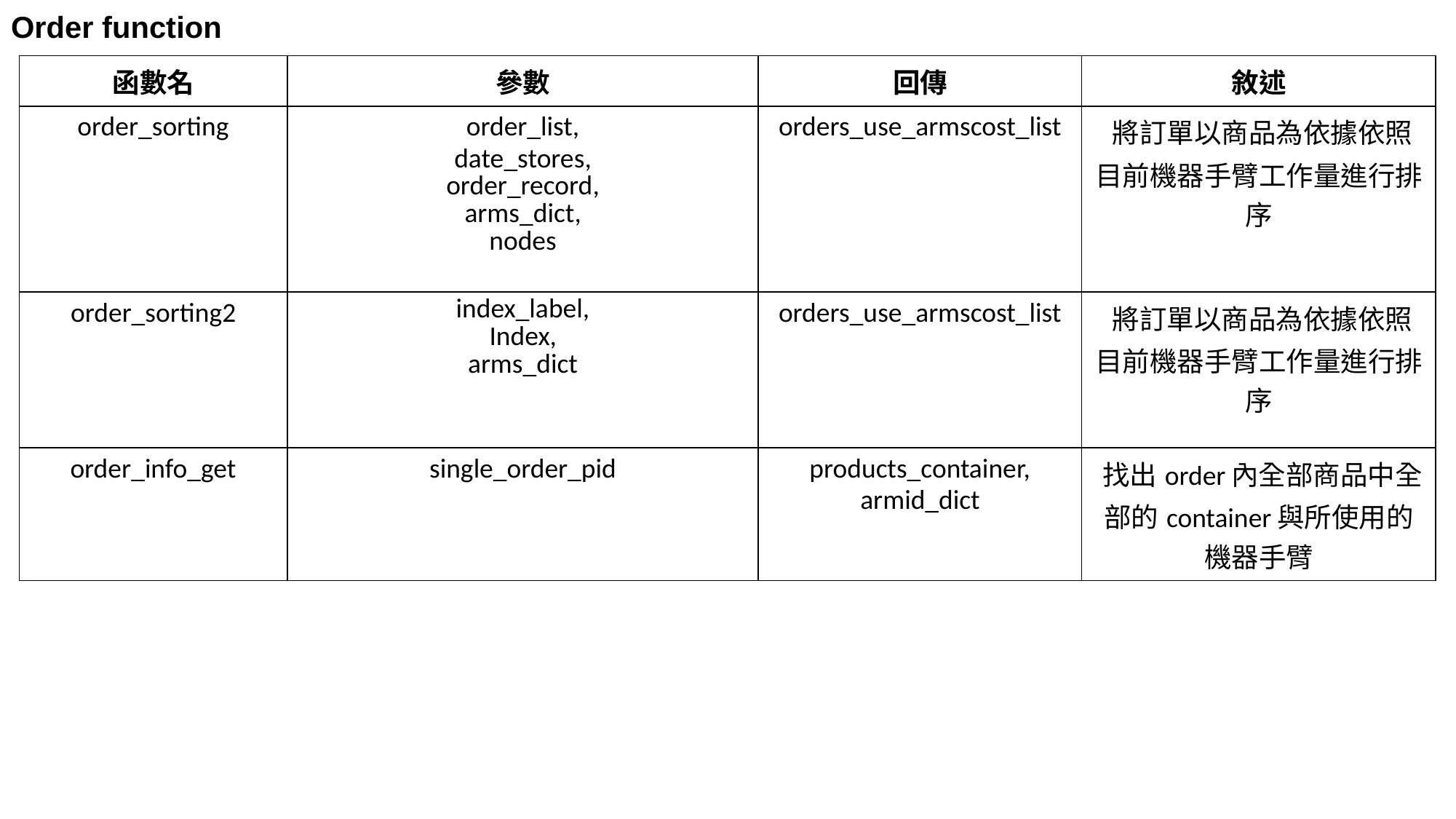

# Order function
| 函數名 | 參數 | 回傳 | 敘述 |
| --- | --- | --- | --- |
| ﻿order\_sorting | ﻿order\_list, date\_stores, order\_record, arms\_dict, nodes | ﻿orders\_use\_armscost\_list | ﻿將訂單以商品為依據依照目前機器手臂工作量進行排序 |
| ﻿order\_sorting2 | index\_label, Index, arms\_dict | ﻿orders\_use\_armscost\_list | ﻿將訂單以商品為依據依照目前機器手臂工作量進行排序 |
| ﻿order\_info\_get | ﻿single\_order\_pid | ﻿products\_container, armid\_dict | ﻿找出order內全部商品中全部的container與所使用的機器手臂 |